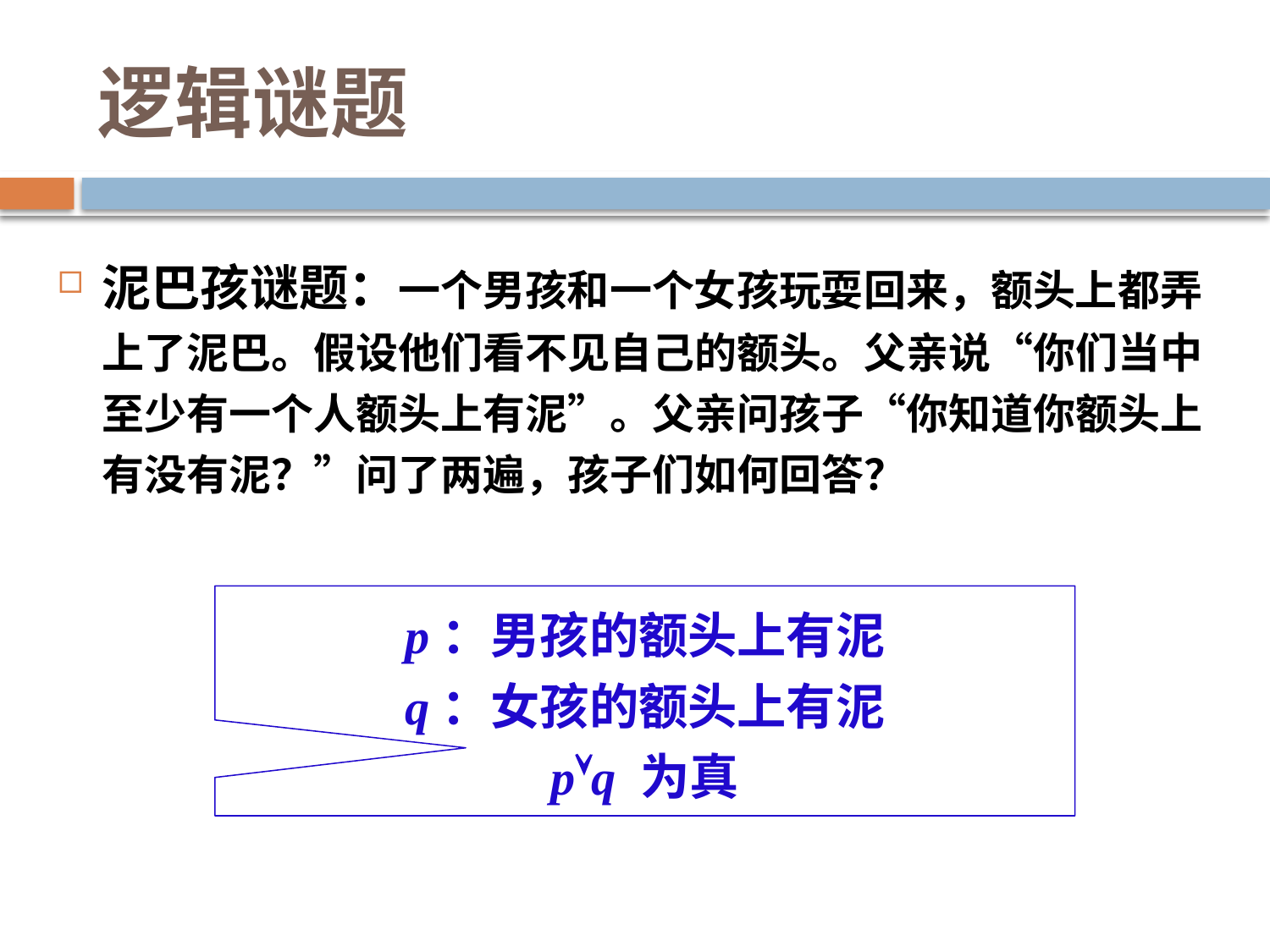

# 逻辑谜题
泥巴孩谜题：一个男孩和一个女孩玩耍回来，额头上都弄上了泥巴。假设他们看不见自己的额头。父亲说“你们当中至少有一个人额头上有泥”。父亲问孩子“你知道你额头上有没有泥？”问了两遍，孩子们如何回答？
p：男孩的额头上有泥
q：女孩的额头上有泥
p∨q 为真